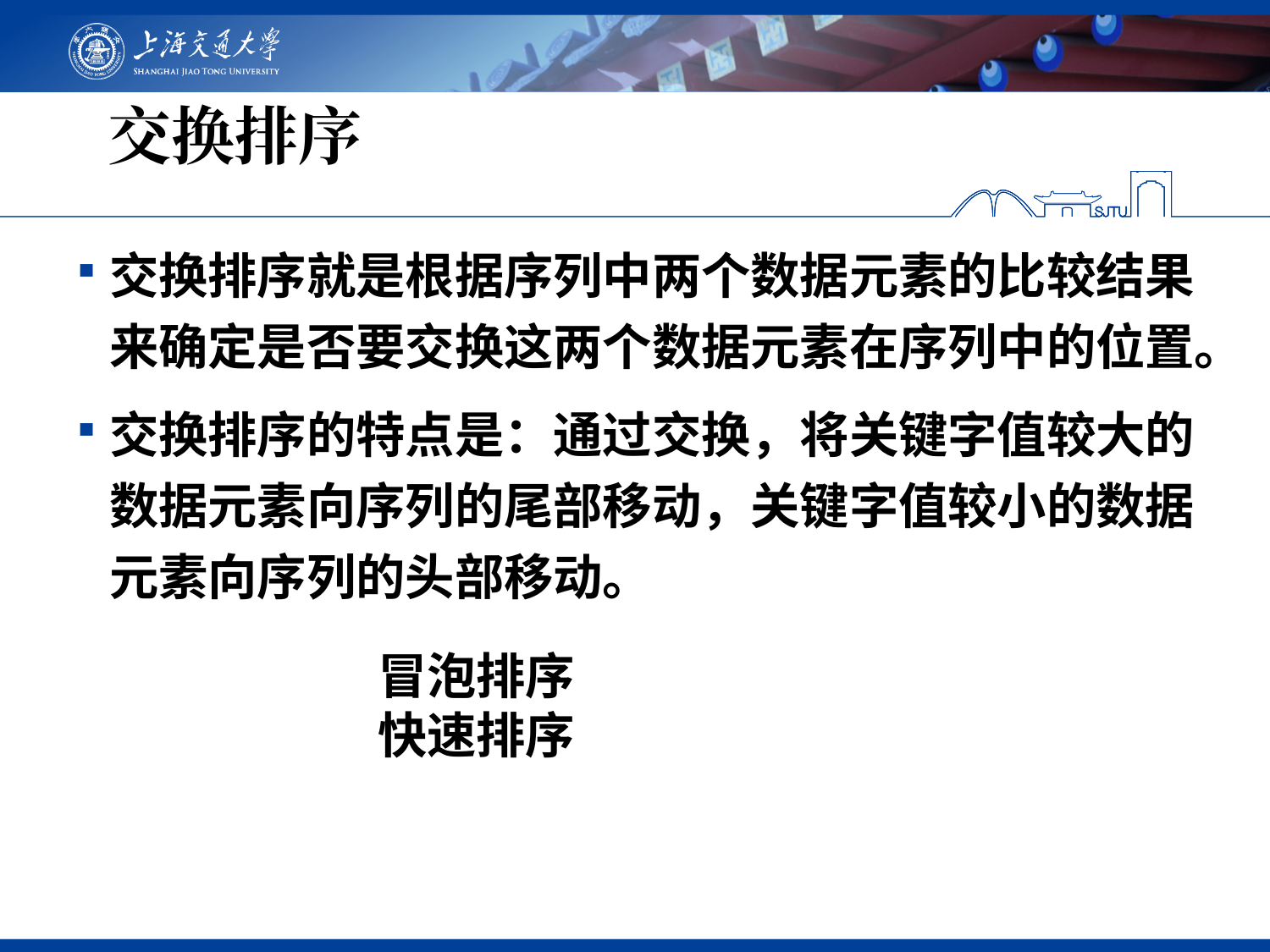

# 交换排序
交换排序就是根据序列中两个数据元素的比较结果来确定是否要交换这两个数据元素在序列中的位置。
交换排序的特点是：通过交换，将关键字值较大的数据元素向序列的尾部移动，关键字值较小的数据元素向序列的头部移动。
冒泡排序
快速排序